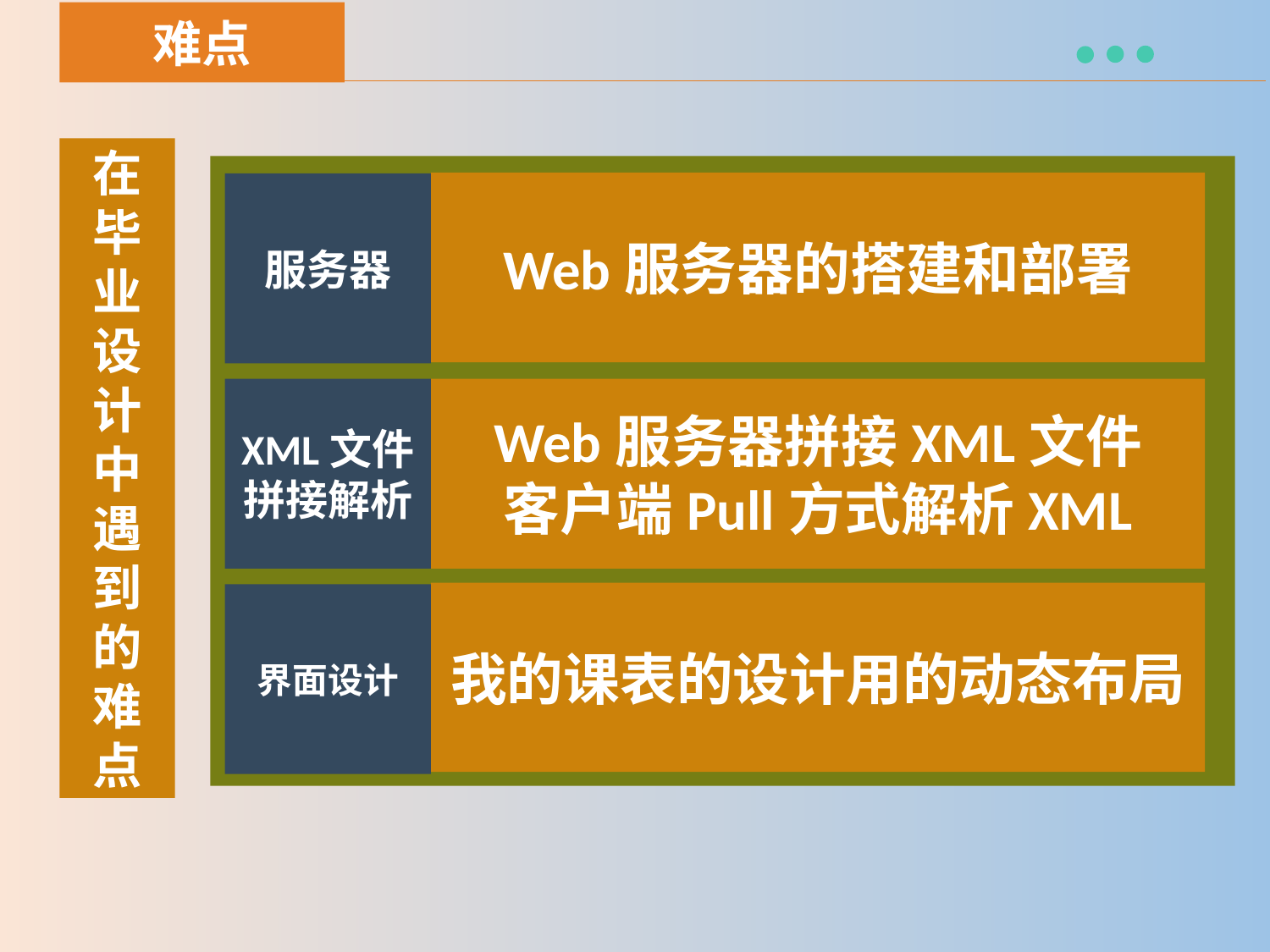

难点

在毕业设计中遇到的难点

Web服务器的搭建和部署
服务器
XML文件拼接解析
Web服务器拼接XML文件
客户端Pull方式解析XML
我的课表的设计用的动态布局
界面设计